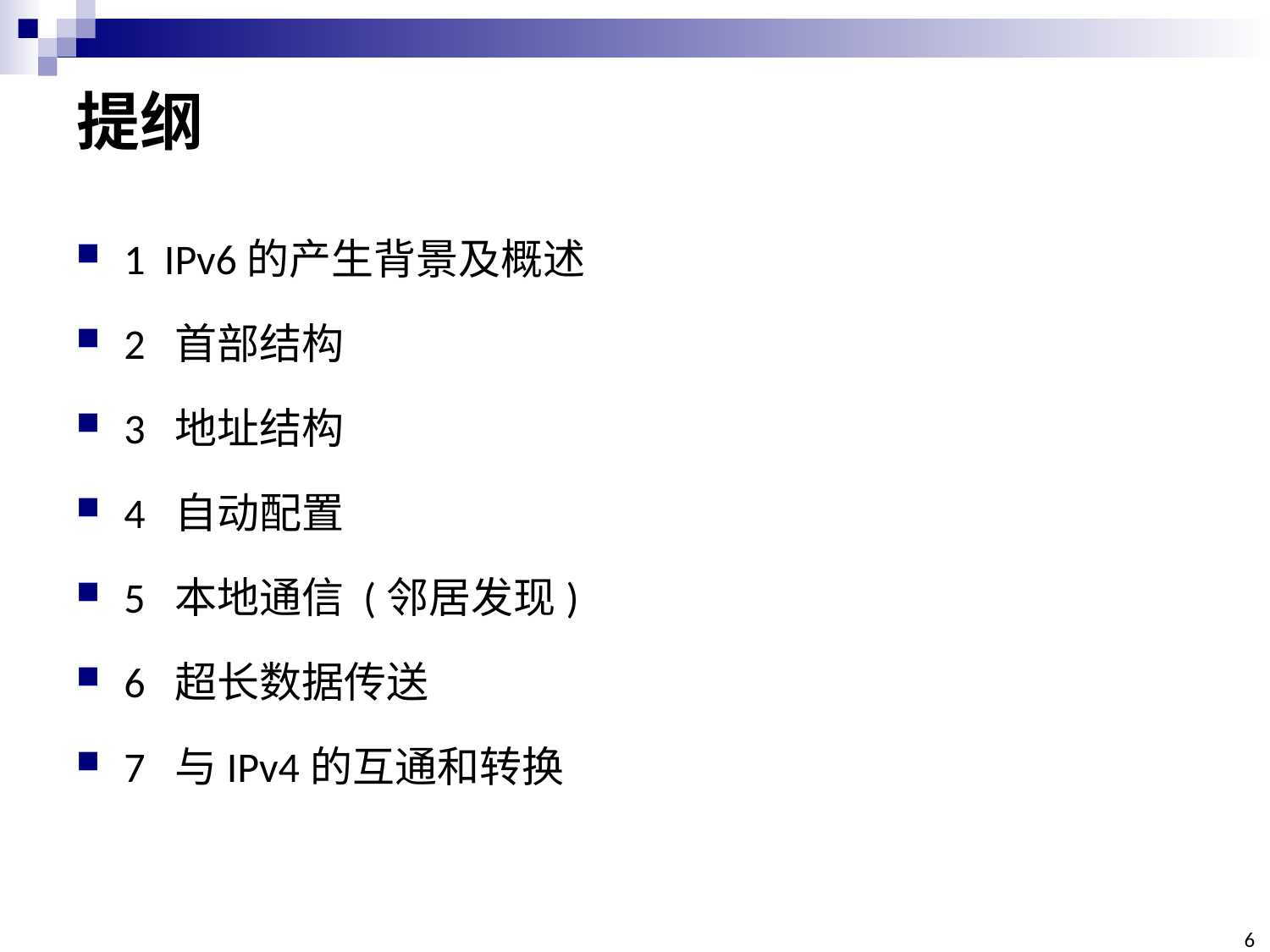

# 提纲
1  IPv6的产生背景及概述
2  首部结构
3  地址结构
4  自动配置
5  本地通信 (邻居发现)
6  超长数据传送
7  与IPv4的互通和转换
6